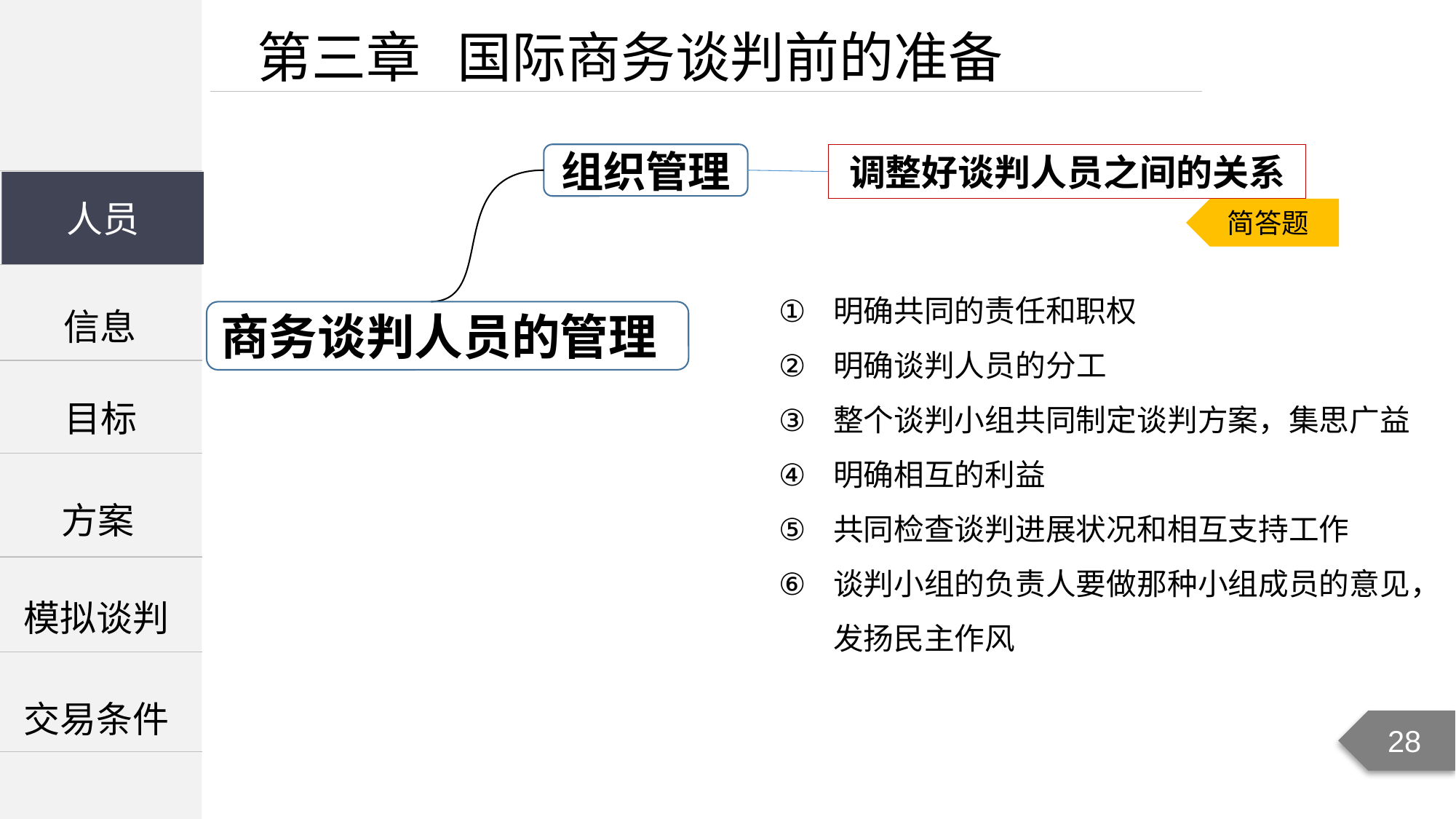

第三章   国际商务谈判前的准备
组织管理
调整好谈判人员之间的关系
|  |
| --- |
|  |
|  |
人员

人员
简答题
明确共同的责任和职权
明确谈判人员的分工
整个谈判小组共同制定谈判方案，集思广益
明确相互的利益
共同检查谈判进展状况和相互支持工作
谈判小组的负责人要做那种小组成员的意见，发扬民主作风
信息
商务谈判人员的管理
目标
方案
模拟谈判
交易条件
28